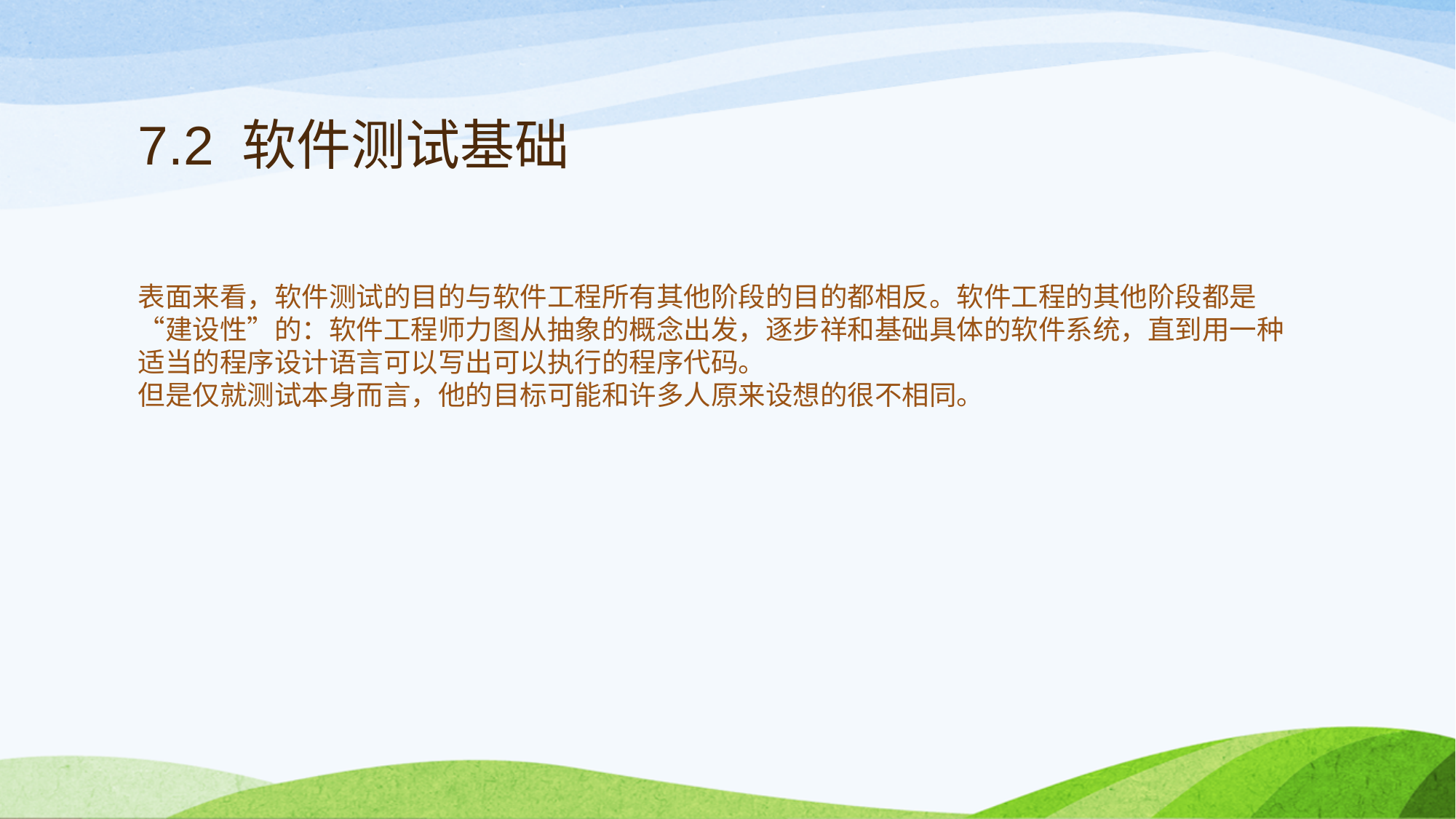

# 7.2 软件测试基础
表面来看，软件测试的目的与软件工程所有其他阶段的目的都相反。软件工程的其他阶段都是“建设性”的：软件工程师力图从抽象的概念出发，逐步祥和基础具体的软件系统，直到用一种适当的程序设计语言可以写出可以执行的程序代码。
但是仅就测试本身而言，他的目标可能和许多人原来设想的很不相同。